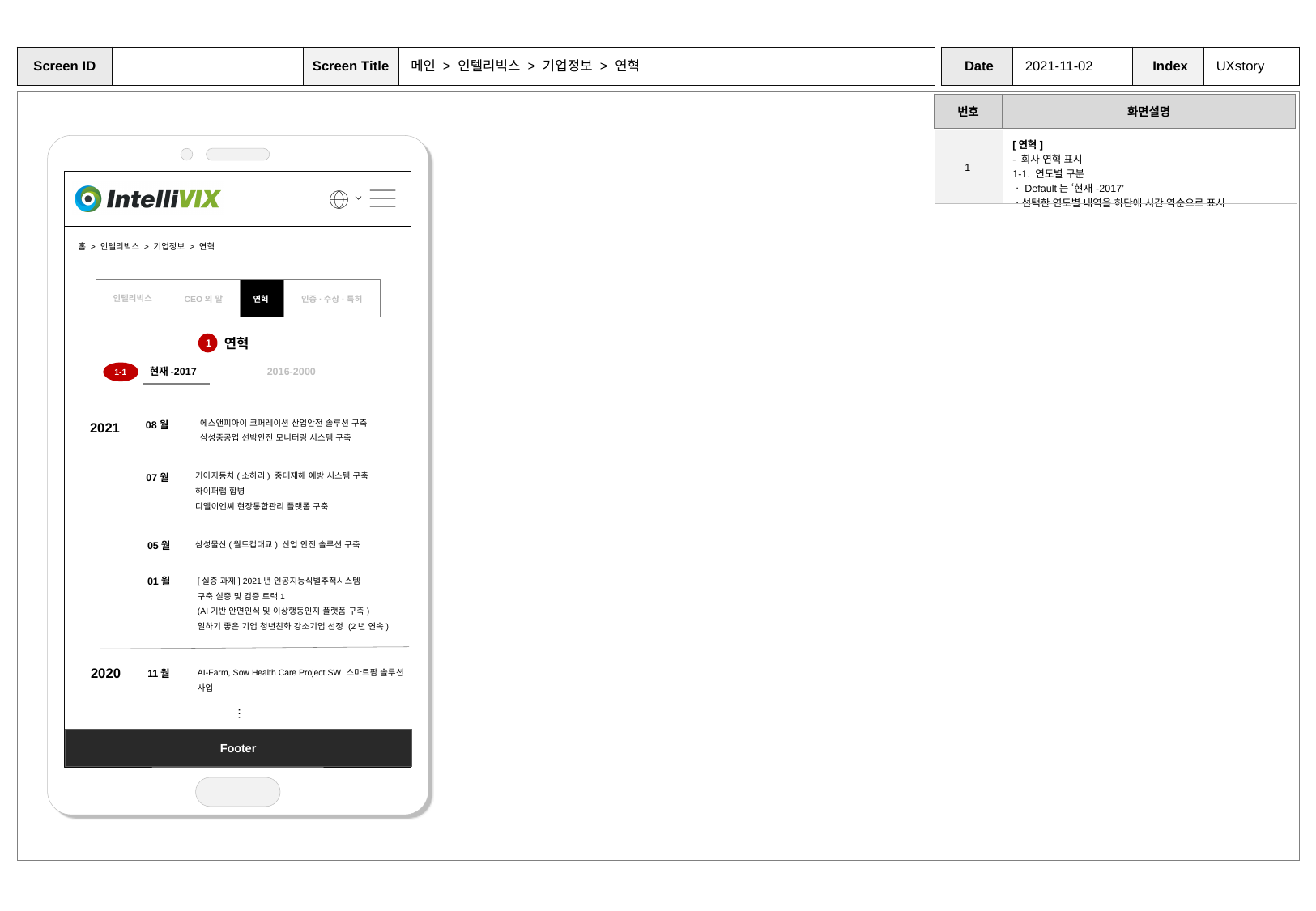

메인 > 인텔리빅스 > 기업정보 > 연혁
2021-11-02
UXstory
| 1 | [연혁] - 회사 연혁 표시 1-1. 연도별 구분 ㆍDefault는 ‘현재-2017’ ㆍ선택한 연도별 내역을 하단에 시간 역순으로 표시 |
| --- | --- |
홈 > 인텔리빅스 > 기업정보 > 연혁

인텔리빅스
연혁
인증·수상·특허
CEO의 말
연혁
1
현재-2017
2016-2000
1-1
에스앤피아이 코퍼레이션 산업안전 솔루션 구축
삼성중공업 선박안전 모니터링 시스템 구축
08월
2021
기아자동차(소하리) 중대재해 예방 시스템 구축
하이퍼랩 합병
디엘이엔씨 현장통합관리 플랫폼 구축
07월
삼성물산(월드컵대교) 산업 안전 솔루션 구축
05월
[실증 과제] 2021년 인공지능식별추적시스템
구축 실증 및 검증 트랙1
(AI기반 안면인식 및 이상행동인지 플랫폼 구축)
일하기 좋은 기업 청년친화 강소기업 선정 (2년 연속)
01월
AI-Farm, Sow Health Care Project SW 스마트팜 솔루션
사업
2020
11월
…
Footer